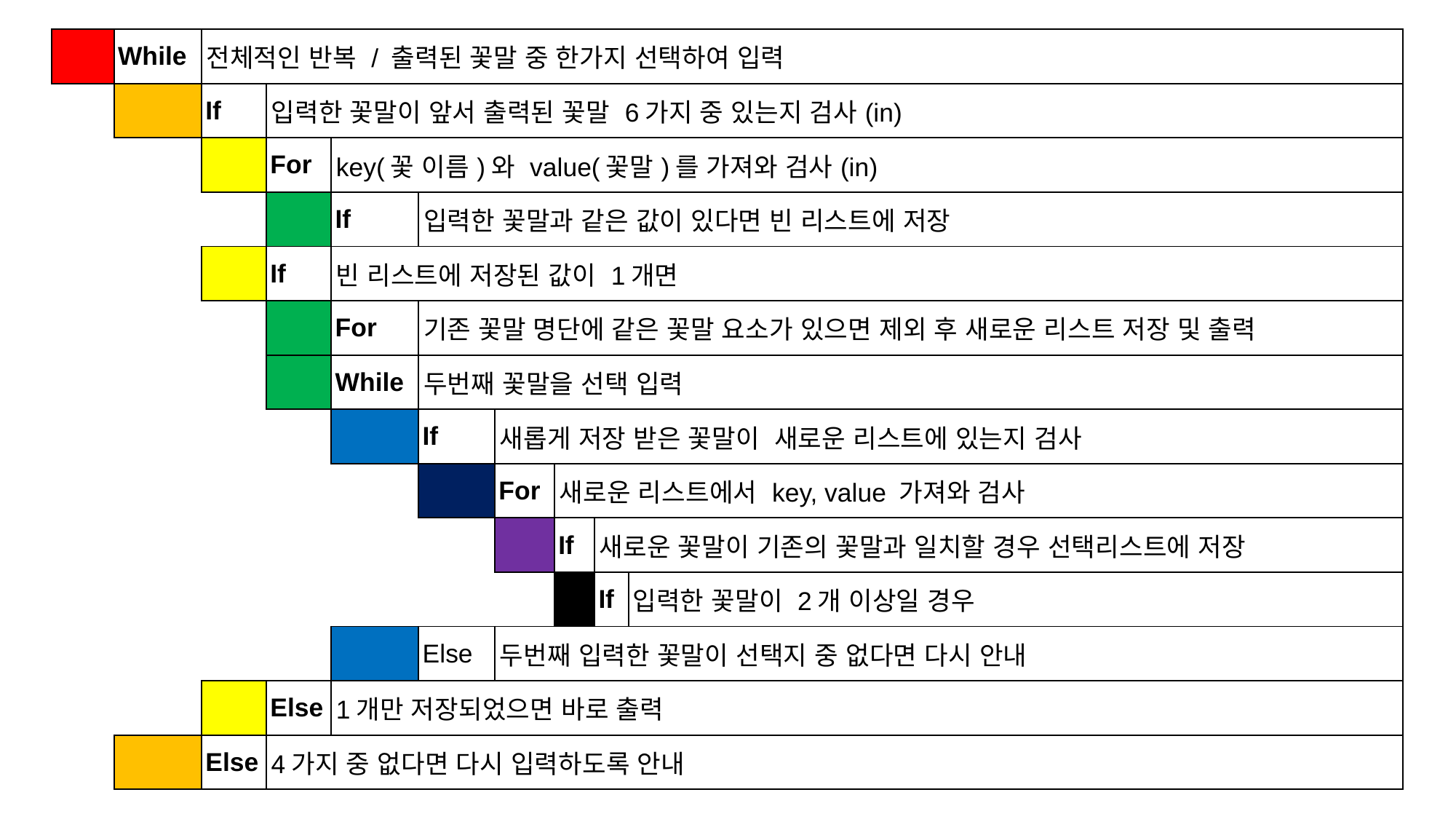

|  | While | 전체적인 반복 / 출력된 꽃말 중 한가지 선택하여 입력 |  |  |  |  |  |  |  |
| --- | --- | --- | --- | --- | --- | --- | --- | --- | --- |
|  |  | If | 입력한 꽃말이 앞서 출력된 꽃말 6가지 중 있는지 검사(in) |  |  |  |  |  |  |
|  |  |  | For | key(꽃 이름)와 value(꽃말)를 가져와 검사(in) |  |  |  |  |  |
|  |  |  |  | If | 입력한 꽃말과 같은 값이 있다면 빈 리스트에 저장 |  |  |  |  |
|  |  |  | If | 빈 리스트에 저장된 값이 1개면 |  |  |  |  |  |
|  |  |  |  | For | 기존 꽃말 명단에 같은 꽃말 요소가 있으면 제외 후 새로운 리스트 저장 및 출력 |  |  |  |  |
|  |  |  |  | While | 두번째 꽃말을 선택 입력 |  |  |  |  |
|  |  |  |  |  | If | 새롭게 저장 받은 꽃말이 새로운 리스트에 있는지 검사 |  |  |  |
|  |  |  |  |  |  | For | 새로운 리스트에서 key, value 가져와 검사 |  |  |
|  |  |  |  |  |  |  | If | 새로운 꽃말이 기존의 꽃말과 일치할 경우 선택리스트에 저장 |  |
|  |  |  |  |  |  |  |  | If | 입력한 꽃말이 2개 이상일 경우 |
|  |  |  |  |  | Else | 두번째 입력한 꽃말이 선택지 중 없다면 다시 안내 |  |  |  |
|  |  |  | Else | 1개만 저장되었으면 바로 출력 |  |  |  |  |  |
|  |  | Else | 4가지 중 없다면 다시 입력하도록 안내 |  |  |  |  |  |  |